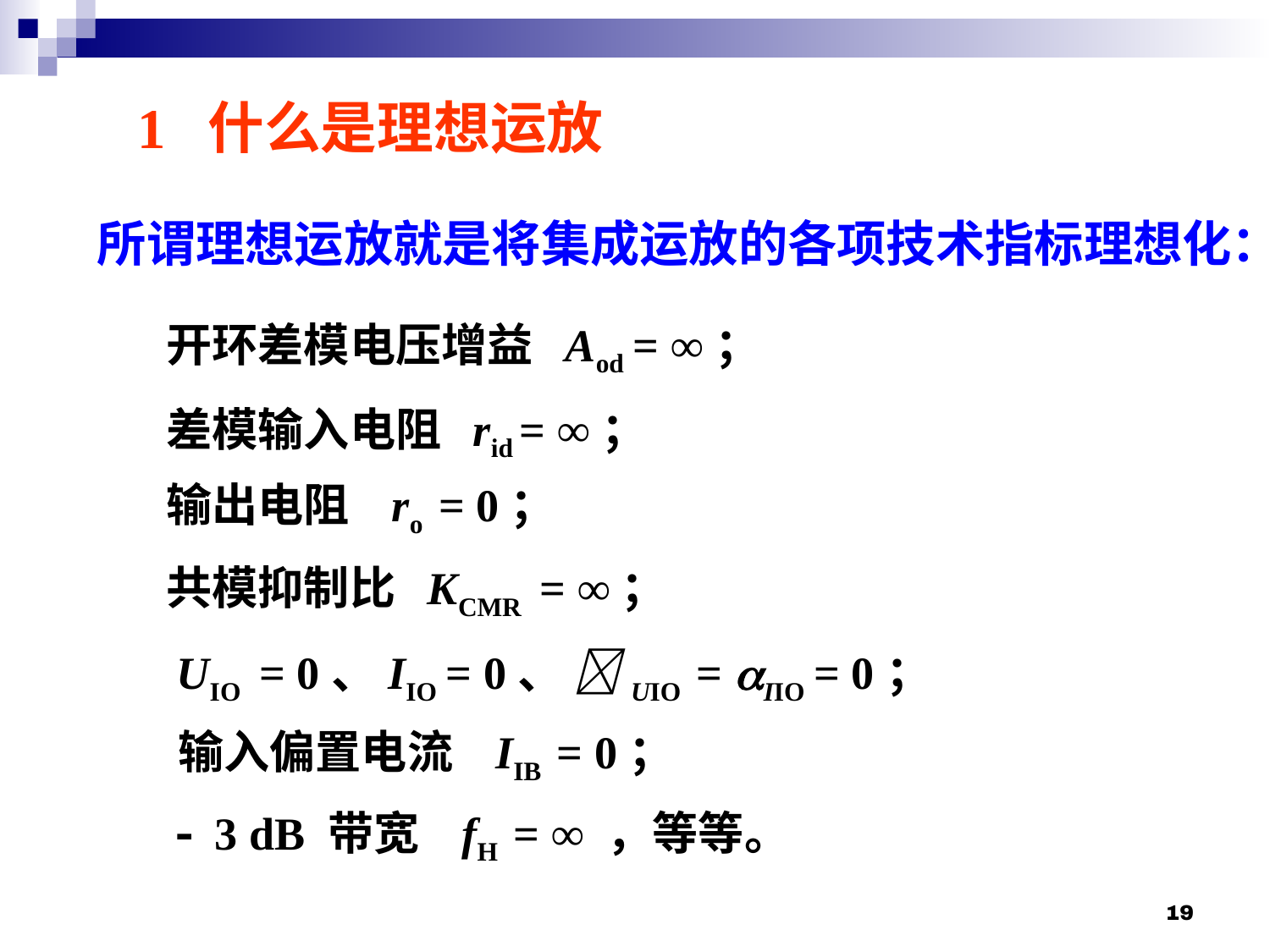

1  什么是理想运放
所谓理想运放就是将集成运放的各项技术指标理想化：
开环差模电压增益  Aod = ∞；
差模输入电阻  rid = ∞；
输出电阻   ro  = 0；
共模抑制比  KCMR  = ∞；
UIO  = 0、IIO = 0、 αUIO  = αIIO = 0；
输入偏置电流   IIB  = 0；
− 3 dB 带宽   fH  = ∞ ，等等。
19